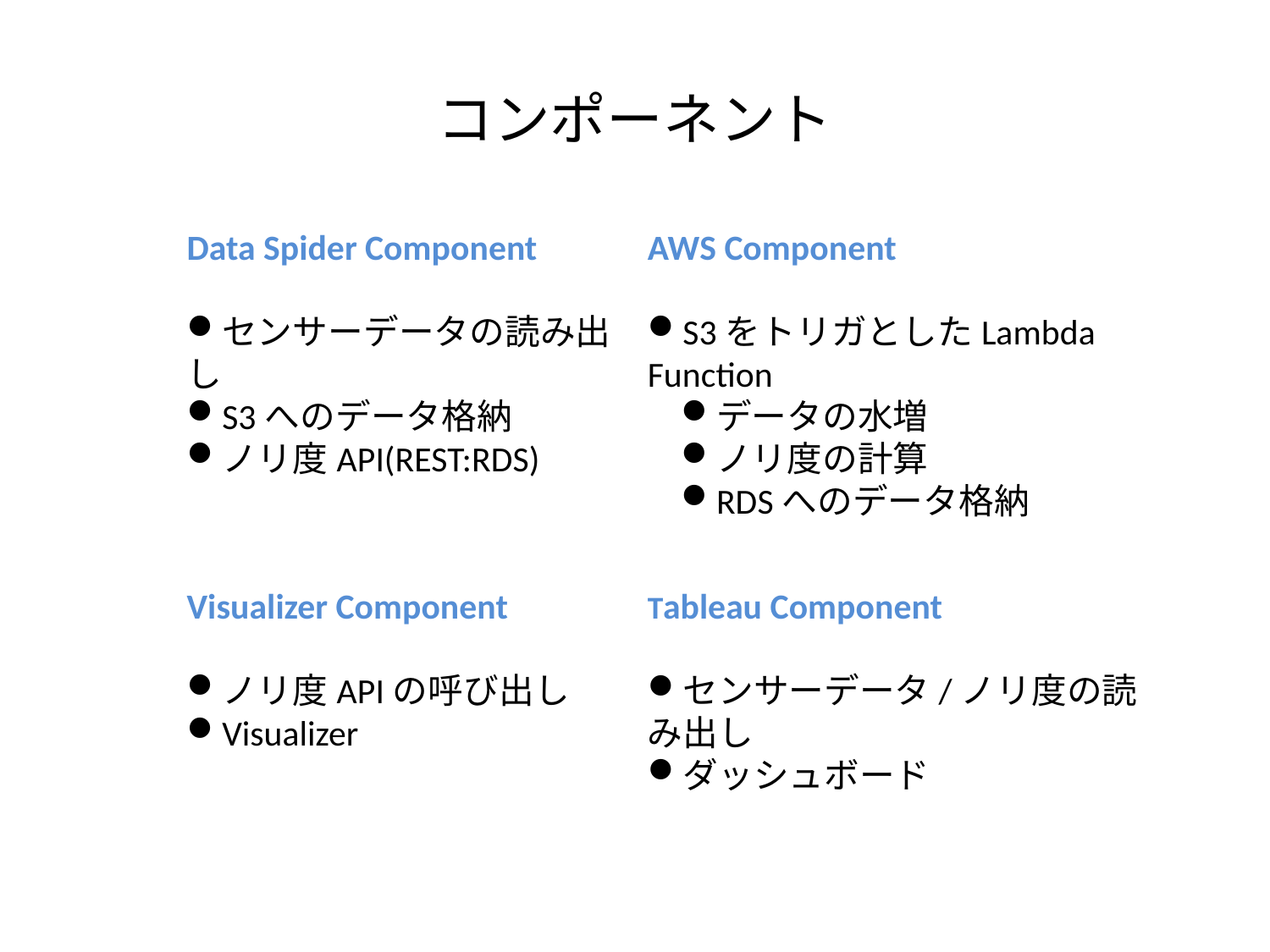

# コンポーネント
Data Spider Component

センサーデータの読み出し
S3へのデータ格納
ノリ度API(REST:RDS)

AWS Component

S3をトリガとしたLambda Function
データの水増
ノリ度の計算
RDSへのデータ格納

Visualizer Component

ノリ度APIの呼び出し
Visualizer

Tableau Component

センサーデータ/ノリ度の読み出し
ダッシュボード